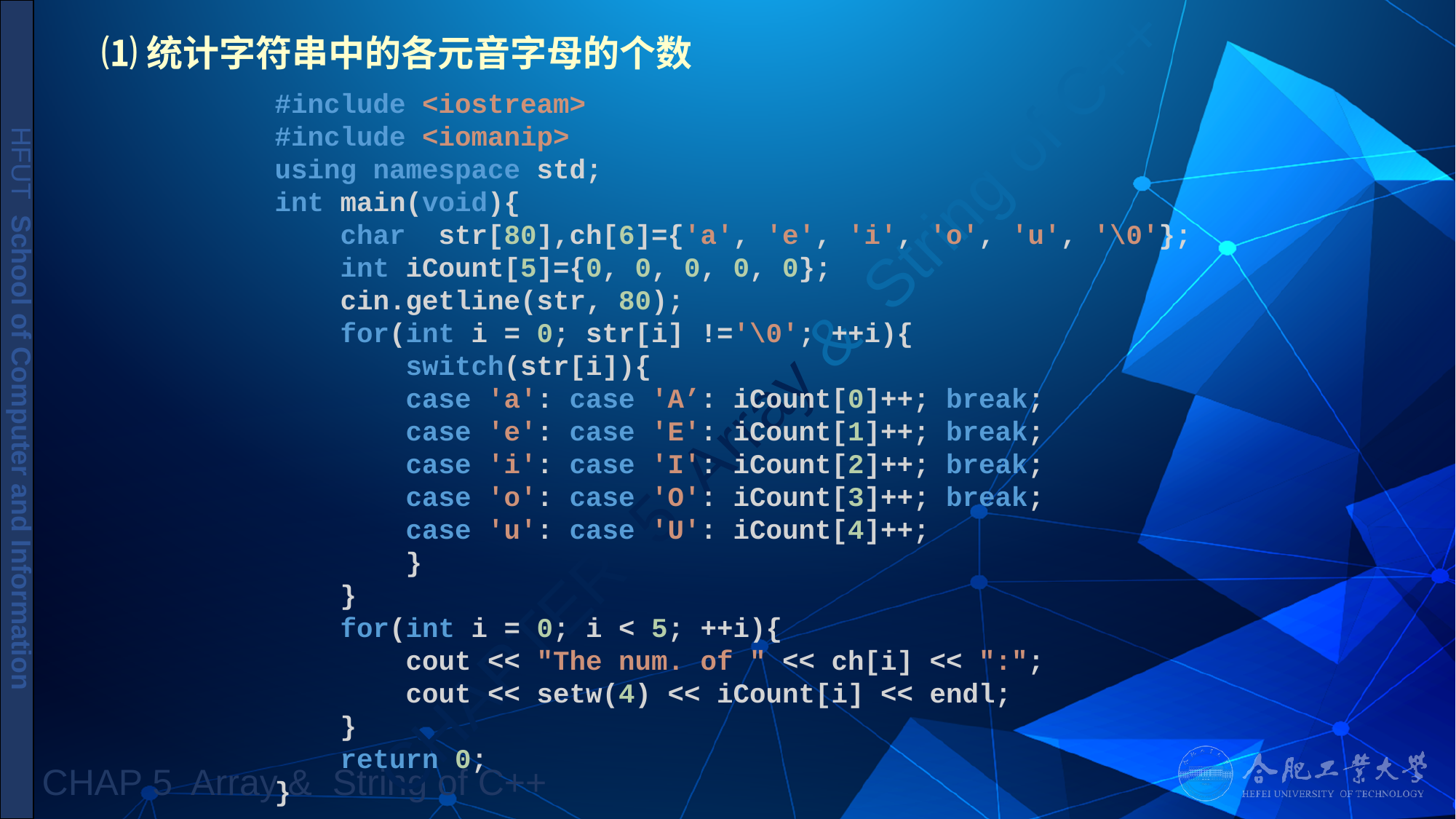

# ⑴统计字符串中的各元音字母的个数
#include <iostream>
#include <iomanip>
using namespace std;
int main(void){
    char  str[80],ch[6]={'a', 'e', 'i', 'o', 'u', '\0'};
    int iCount[5]={0, 0, 0, 0, 0};
    cin.getline(str, 80);
    for(int i = 0; str[i] !='\0'; ++i){
        switch(str[i]){
        case 'a': case 'A’: iCount[0]++; break;
        case 'e': case 'E': iCount[1]++; break;
        case 'i': case 'I': iCount[2]++; break;
        case 'o': case 'O': iCount[3]++; break;
        case 'u': case 'U': iCount[4]++;
        }
    }
    for(int i = 0; i < 5; ++i){
        cout << "The num. of " << ch[i] << ":";
        cout << setw(4) << iCount[i] << endl;
    }
    return 0;
}